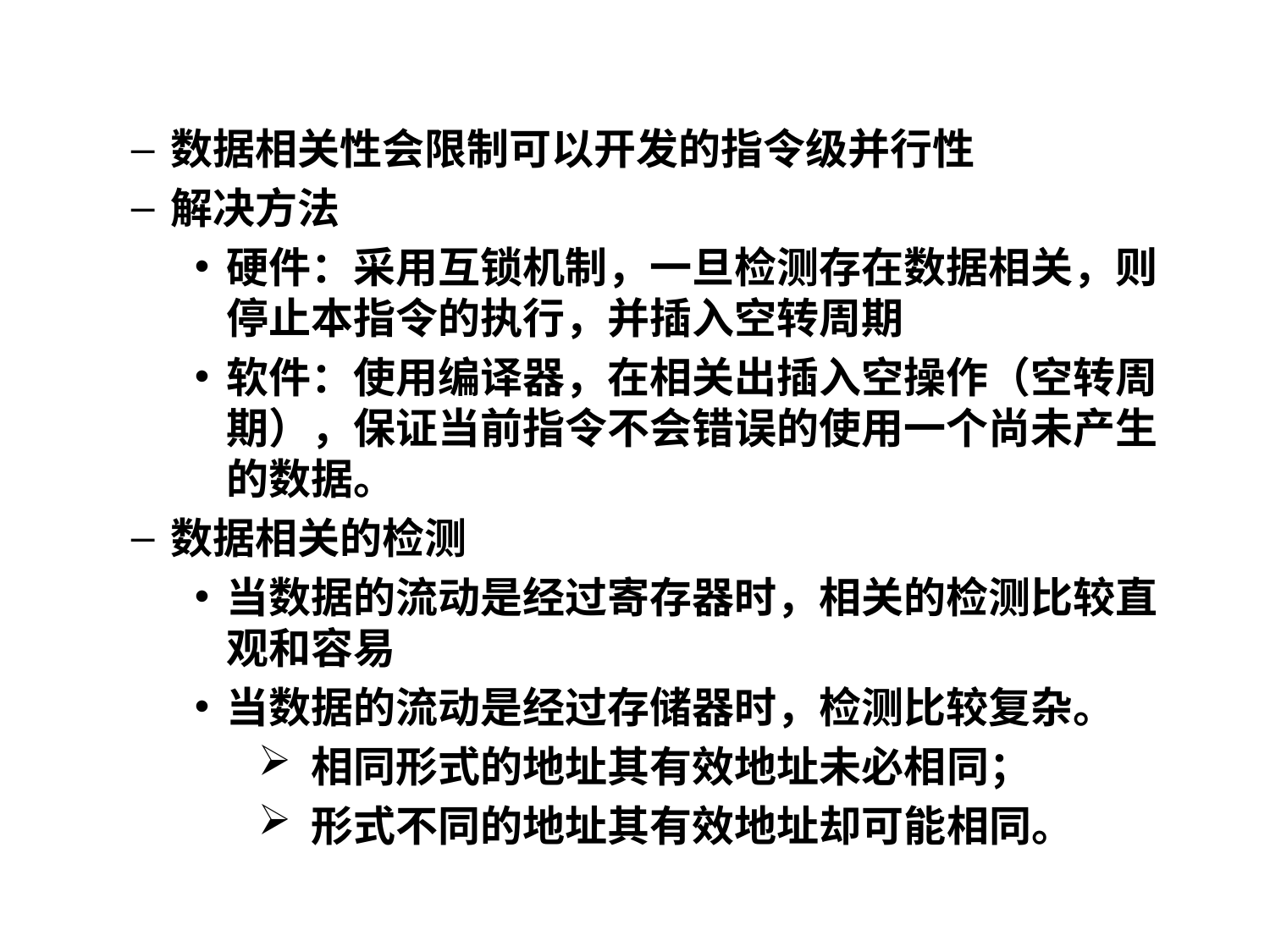

数据相关性会限制可以开发的指令级并行性
解决方法
硬件：采用互锁机制，一旦检测存在数据相关，则停止本指令的执行，并插入空转周期
软件：使用编译器，在相关出插入空操作（空转周期），保证当前指令不会错误的使用一个尚未产生的数据。
数据相关的检测
当数据的流动是经过寄存器时，相关的检测比较直观和容易
当数据的流动是经过存储器时，检测比较复杂。
 相同形式的地址其有效地址未必相同；
 形式不同的地址其有效地址却可能相同。